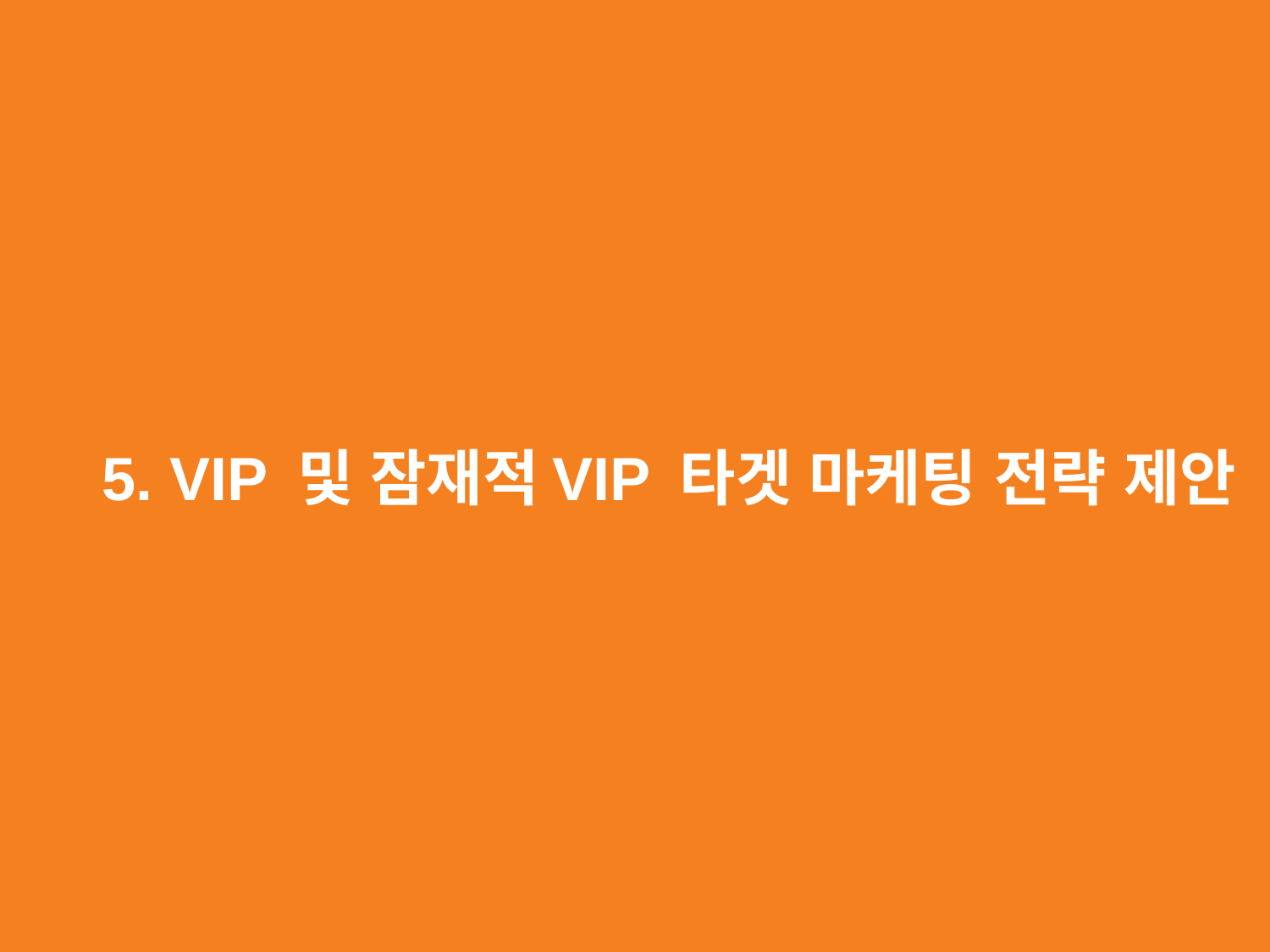

5. VIP 및 잠재적VIP 타겟 마케팅 전략 제안